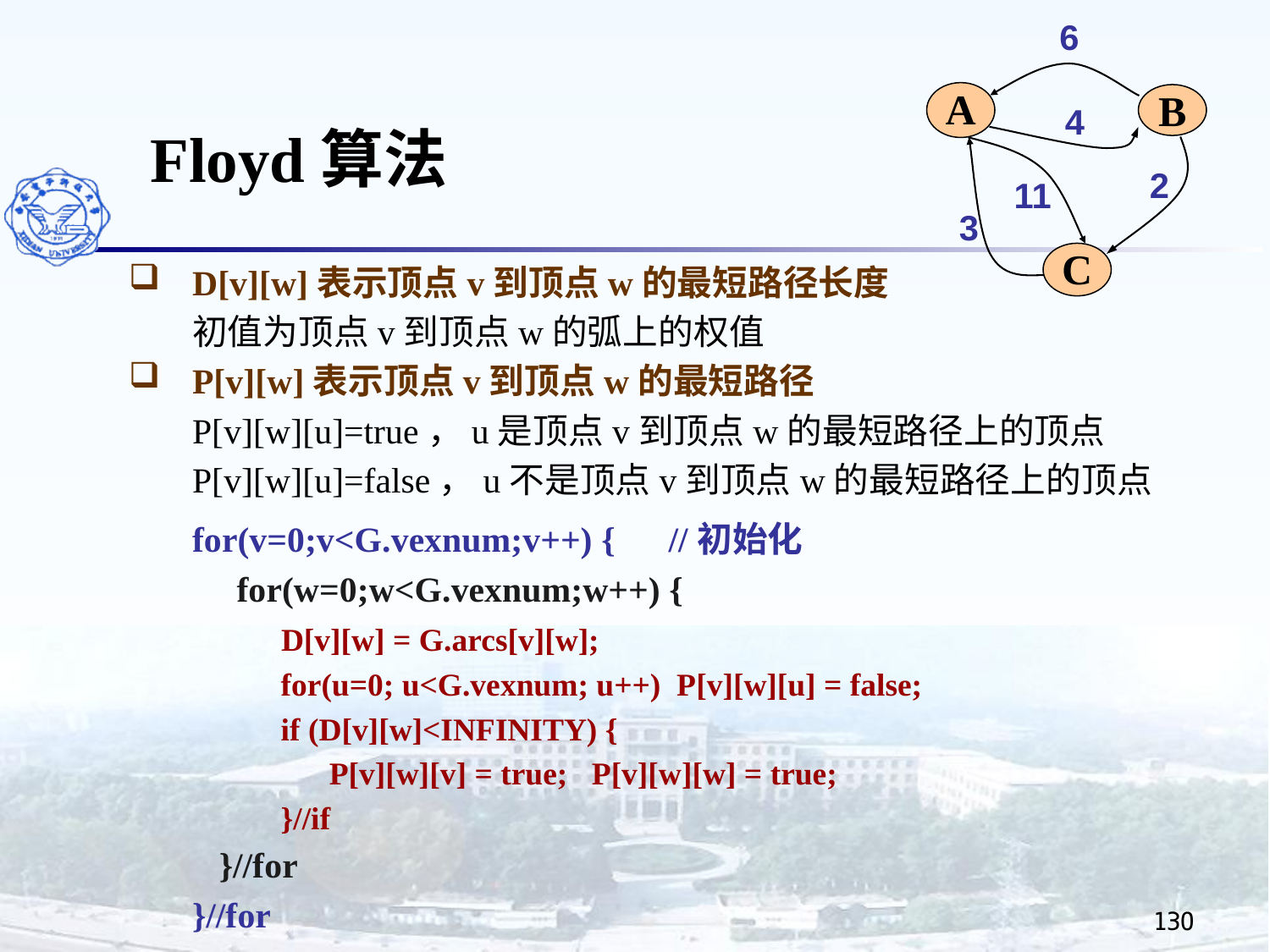

6

A
B
4

2
11
3
C
Floyd算法
D[v][w]表示顶点v到顶点w的最短路径长度
初值为顶点v到顶点w的弧上的权值
P[v][w]表示顶点v到顶点w的最短路径
P[v][w][u]=true，u是顶点v到顶点w的最短路径上的顶点
P[v][w][u]=false，u不是顶点v到顶点w的最短路径上的顶点
for(v=0;v<G.vexnum;v++) {      //初始化
     for(w=0;w<G.vexnum;w++) {
          D[v][w] = G.arcs[v][w];
           for(u=0; u<G.vexnum; u++)  P[v][w][u] = false;
           if (D[v][w]<INFINITY) {
                 P[v][w][v] = true;   P[v][w][w] = true;
           }//if
   }//for
}//for
130